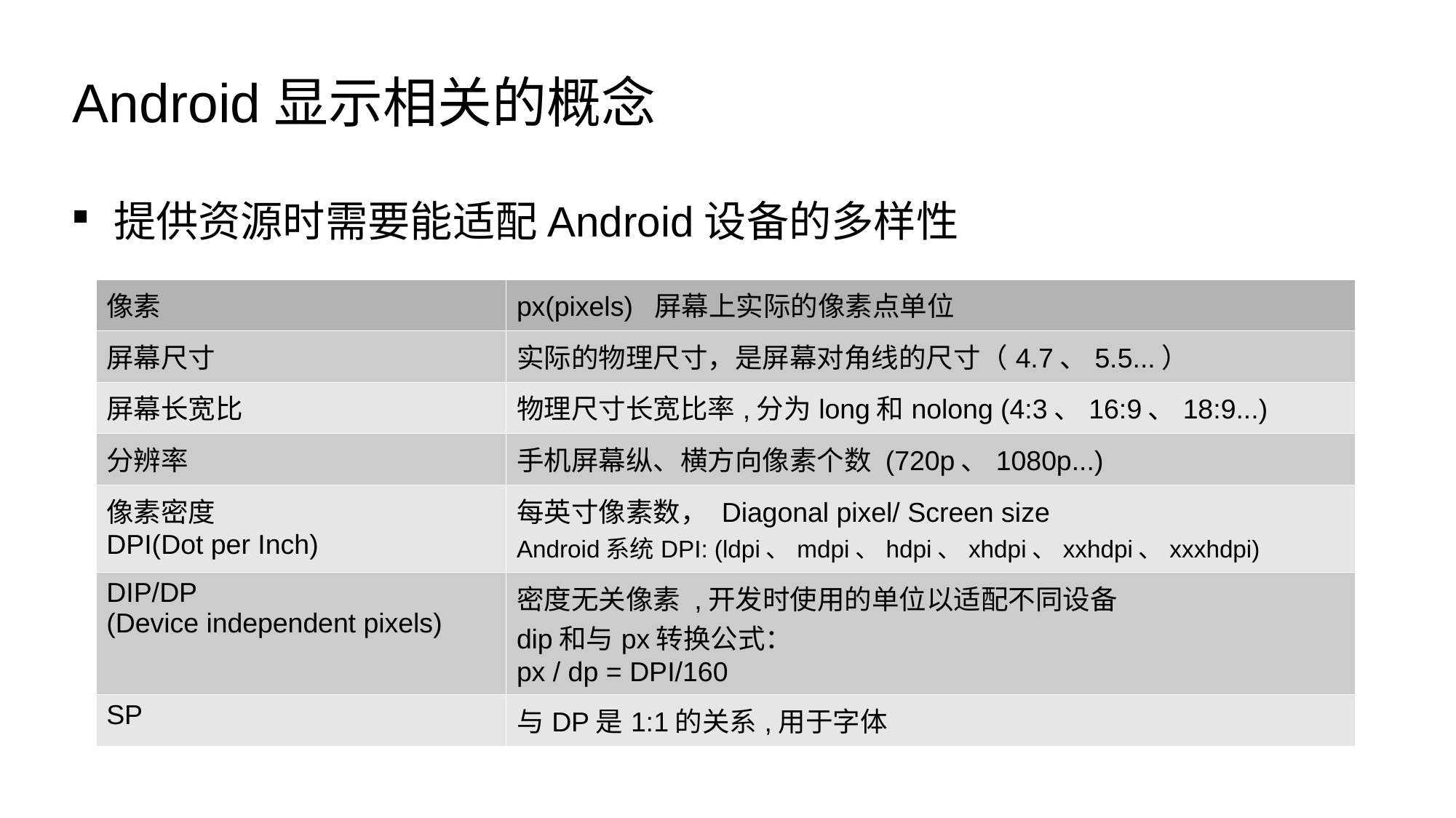

Android显示相关的概念
提供资源时需要能适配Android设备的多样性
| 像素 | px(pixels) 屏幕上实际的像素点单位 |
| --- | --- |
| 屏幕尺寸 | 实际的物理尺寸，是屏幕对角线的尺寸（4.7、5.5...） |
| 屏幕长宽比 | 物理尺寸长宽比率,分为long和nolong (4:3、16:9、18:9...) |
| 分辨率 | 手机屏幕纵、横方向像素个数 (720p、1080p...) |
| 像素密度 DPI(Dot per Inch) | 每英寸像素数， Diagonal pixel/ Screen size Android系统DPI: (ldpi、mdpi、hdpi、xhdpi、xxhdpi、xxxhdpi) |
| DIP/DP (Device independent pixels) | 密度无关像素 ,开发时使用的单位以适配不同设备 dip和与px转换公式： px / dp = DPI/160 |
| SP | 与DP是1:1的关系,用于字体 |